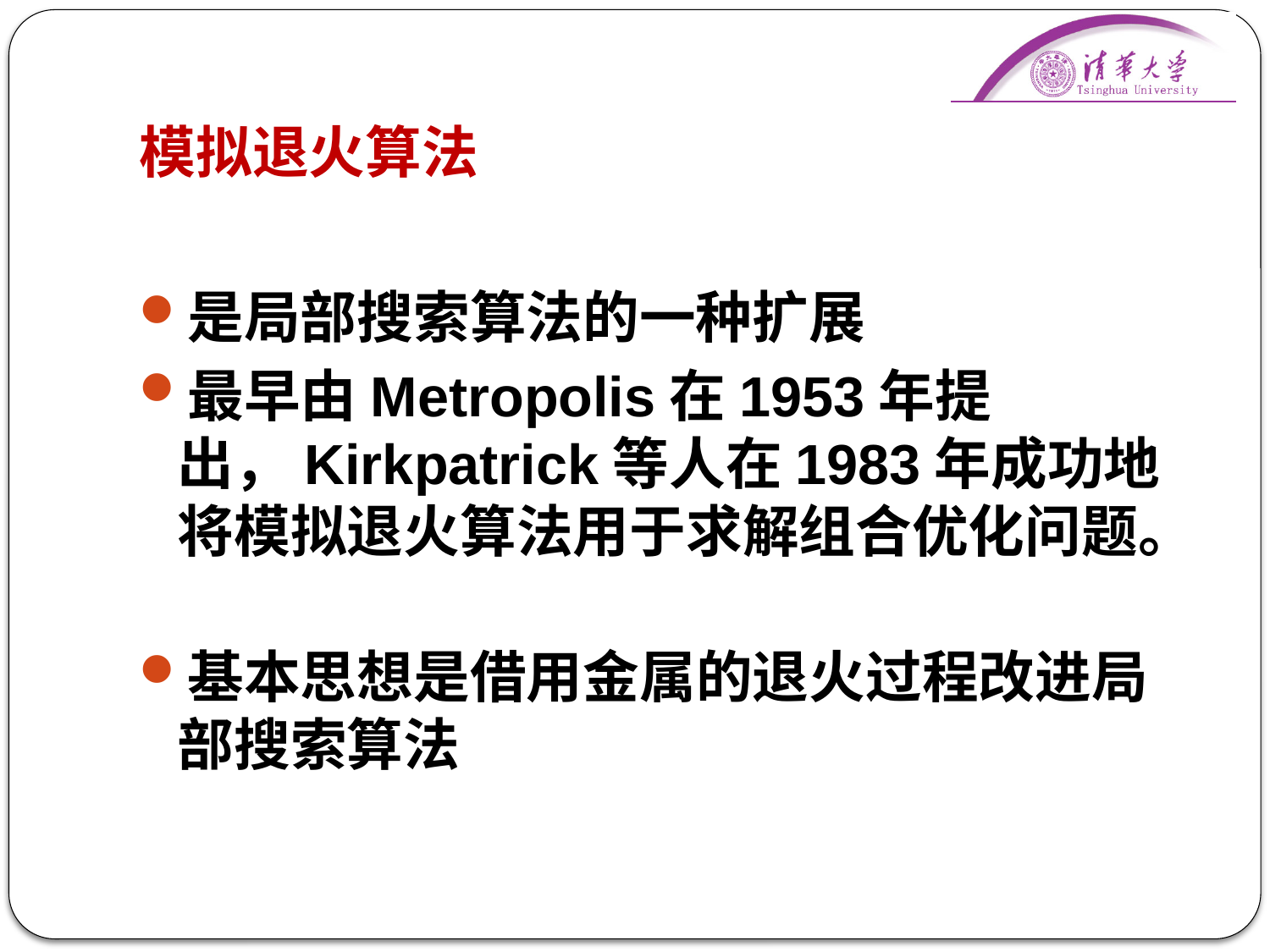

# 模拟退火算法
是局部搜索算法的一种扩展
最早由Metropolis在1953年提出，Kirkpatrick等人在1983年成功地将模拟退火算法用于求解组合优化问题。
基本思想是借用金属的退火过程改进局部搜索算法